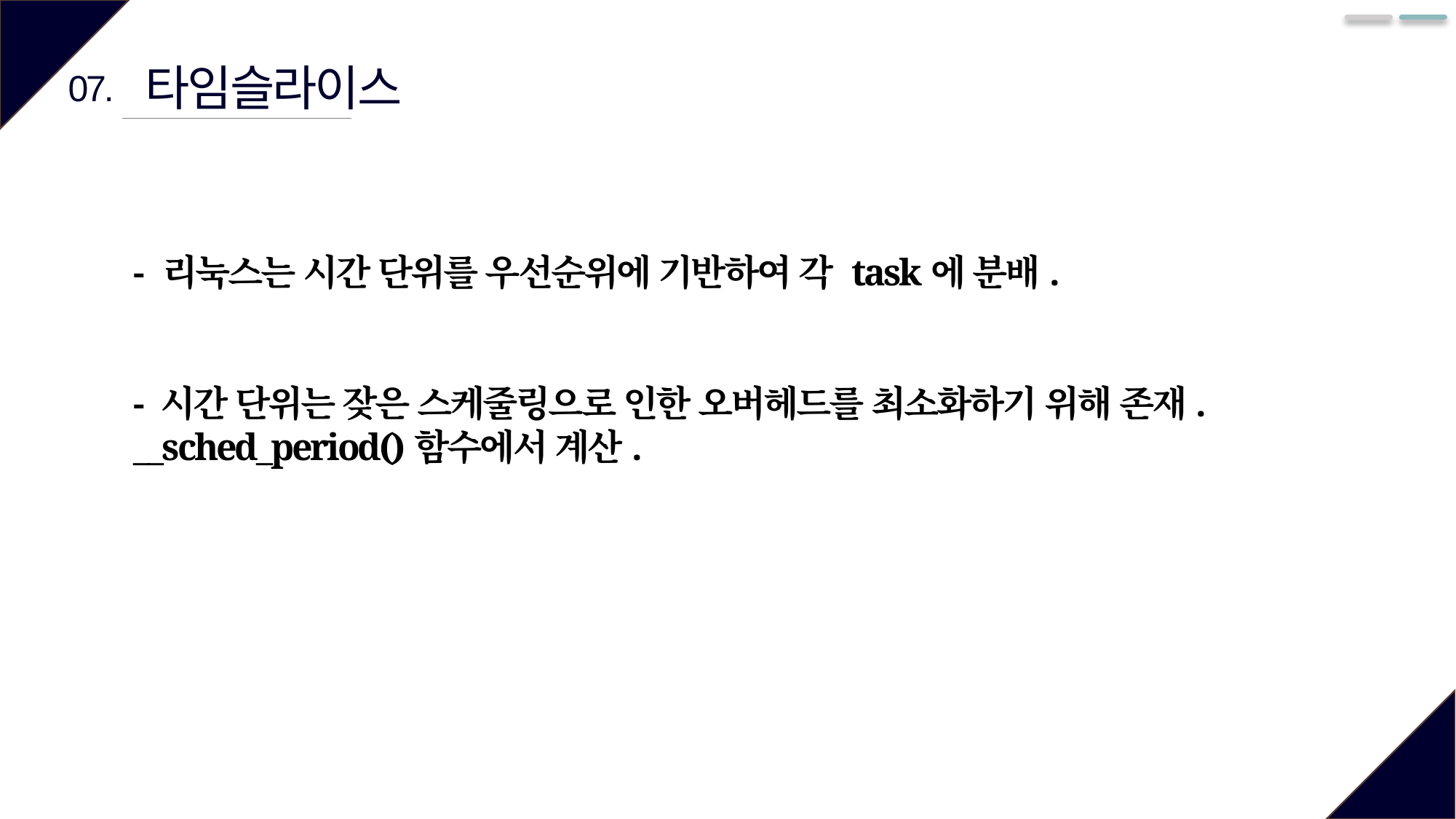

타임슬라이스
07.
- 리눅스는 시간 단위를 우선순위에 기반하여 각 task에 분배.

- 시간 단위는 잦은 스케줄링으로 인한 오버헤드를 최소화하기 위해 존재. __sched_period()함수에서 계산.